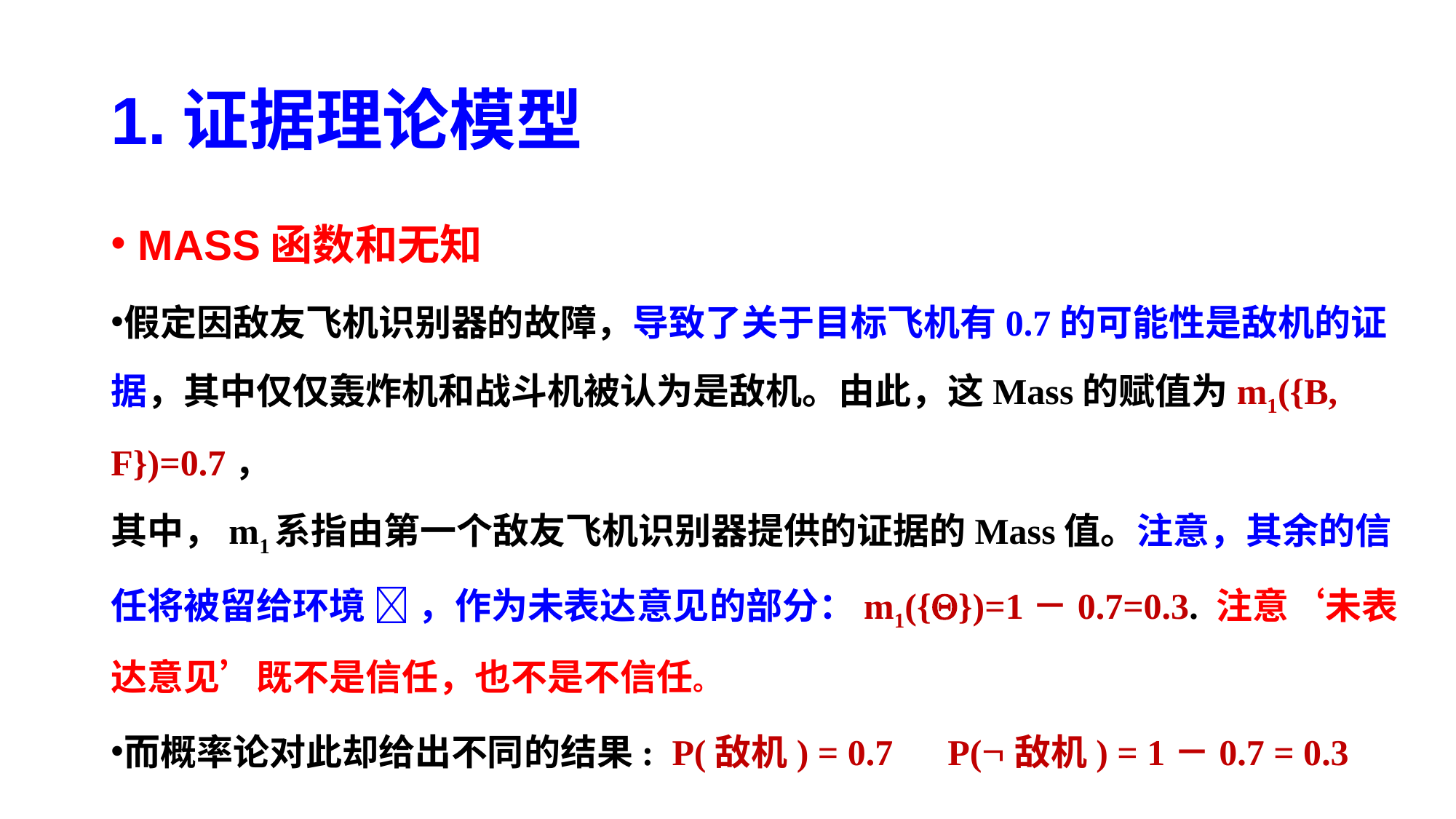

# 1.证据理论模型
MASS函数和无知
假定因敌友飞机识别器的故障，导致了关于目标飞机有0.7的可能性是敌机的证据，其中仅仅轰炸机和战斗机被认为是敌机。由此，这Mass的赋值为m1({B, F})=0.7，
其中，m1系指由第一个敌友飞机识别器提供的证据的Mass值。注意，其余的信任将被留给环境 Θ ，作为未表达意见的部分：m1({Θ})=1－0.7=0.3. 注意‘未表达意见’既不是信任，也不是不信任。
而概率论对此却给出不同的结果:  P(敌机) = 0.7      P(¬敌机) = 1－0.7 = 0.3